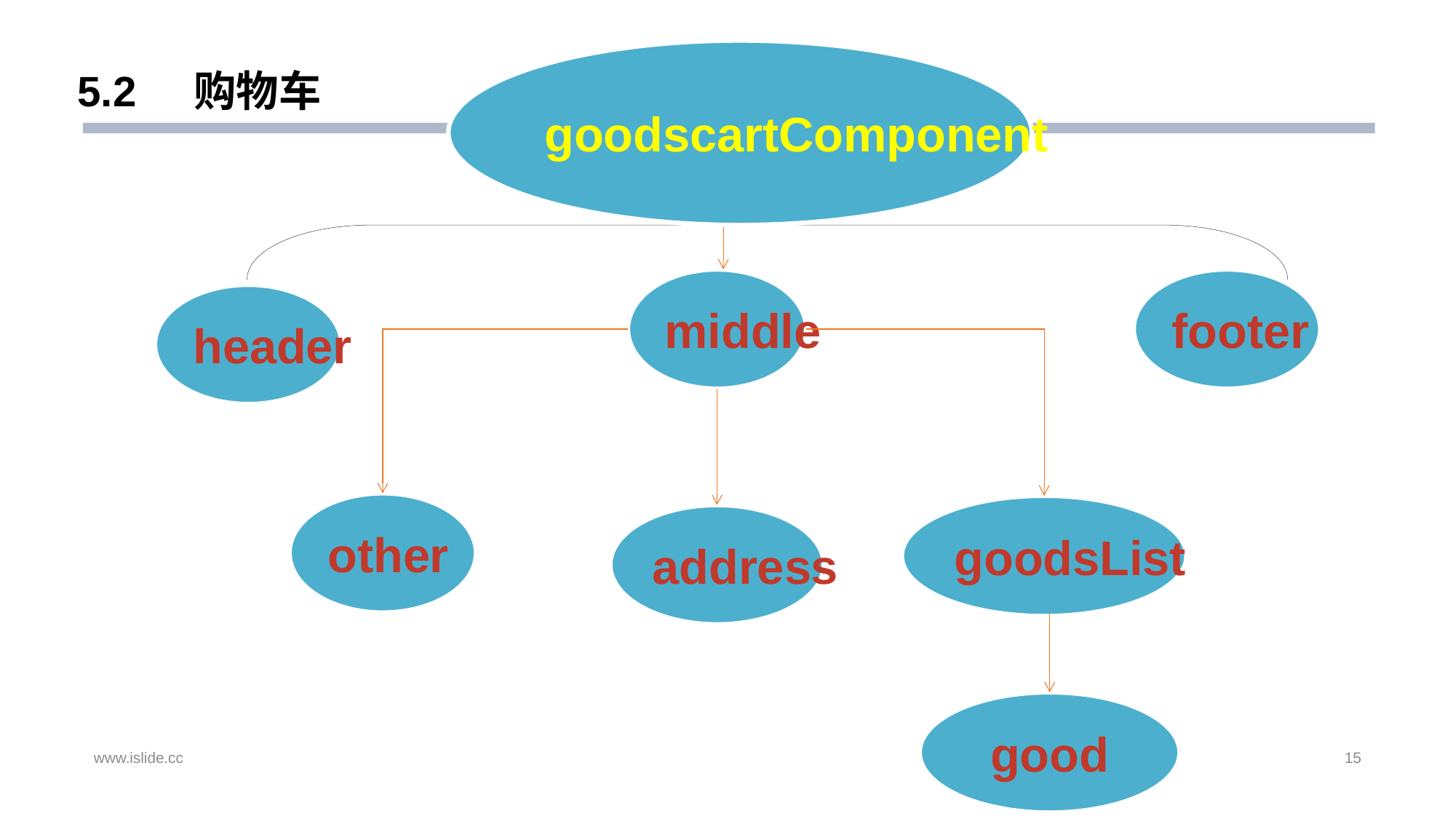

# 5.2    购物车

goodscartComponent
middle
footer
header

other
goodsList
address
good
www.islide.cc
15